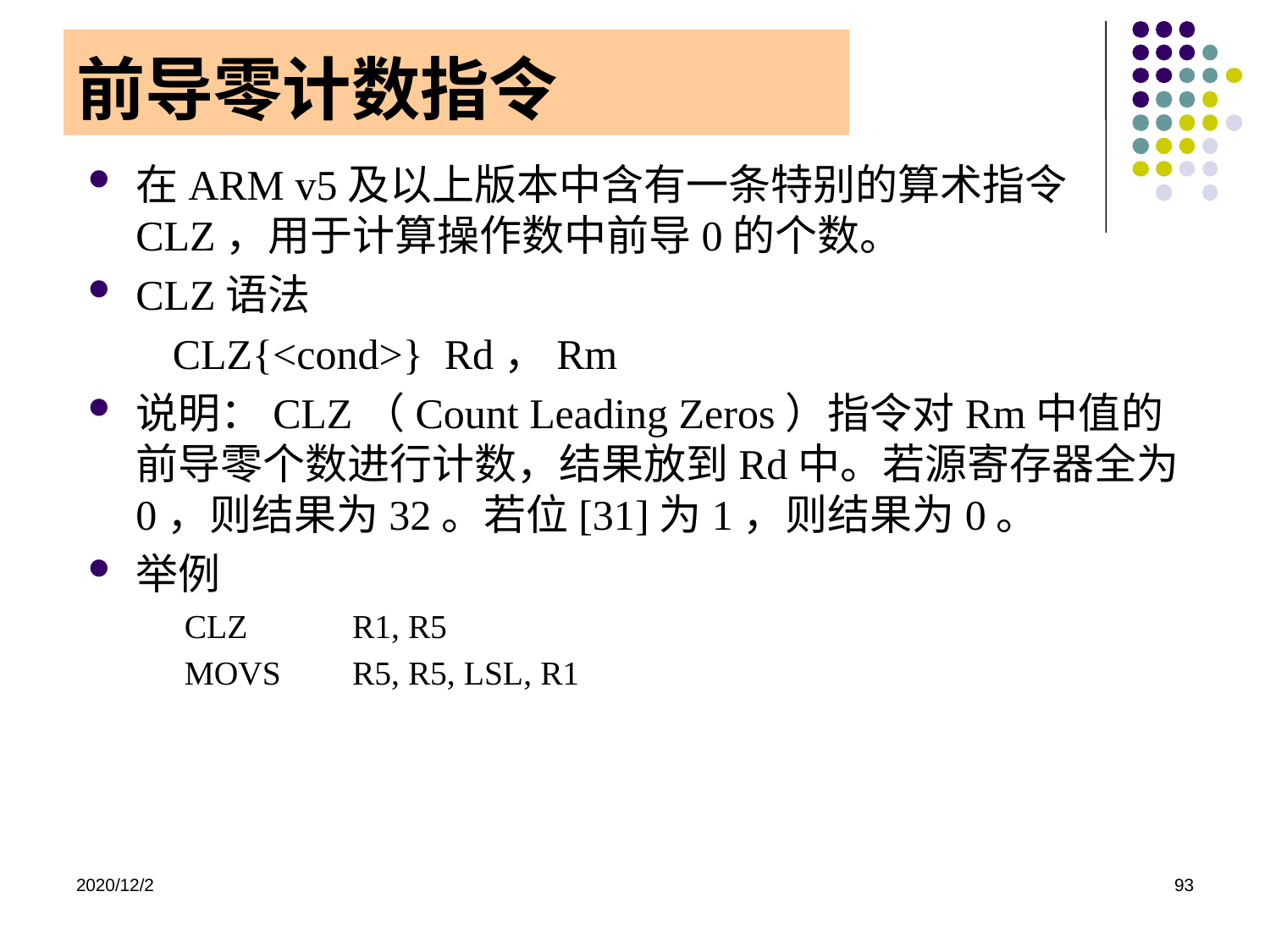

# 前导零计数指令
在ARM v5及以上版本中含有一条特别的算术指令CLZ，用于计算操作数中前导0的个数。
CLZ语法
        CLZ{<cond>}  Rd，Rm
说明：CLZ（Count Leading Zeros）指令对Rm中值的前导零个数进行计数，结果放到Rd中。若源寄存器全为0，则结果为32。若位[31]为1，则结果为0。
举例
CLZ	R1, R5
MOVS	R5, R5, LSL, R1
2020/12/2
93